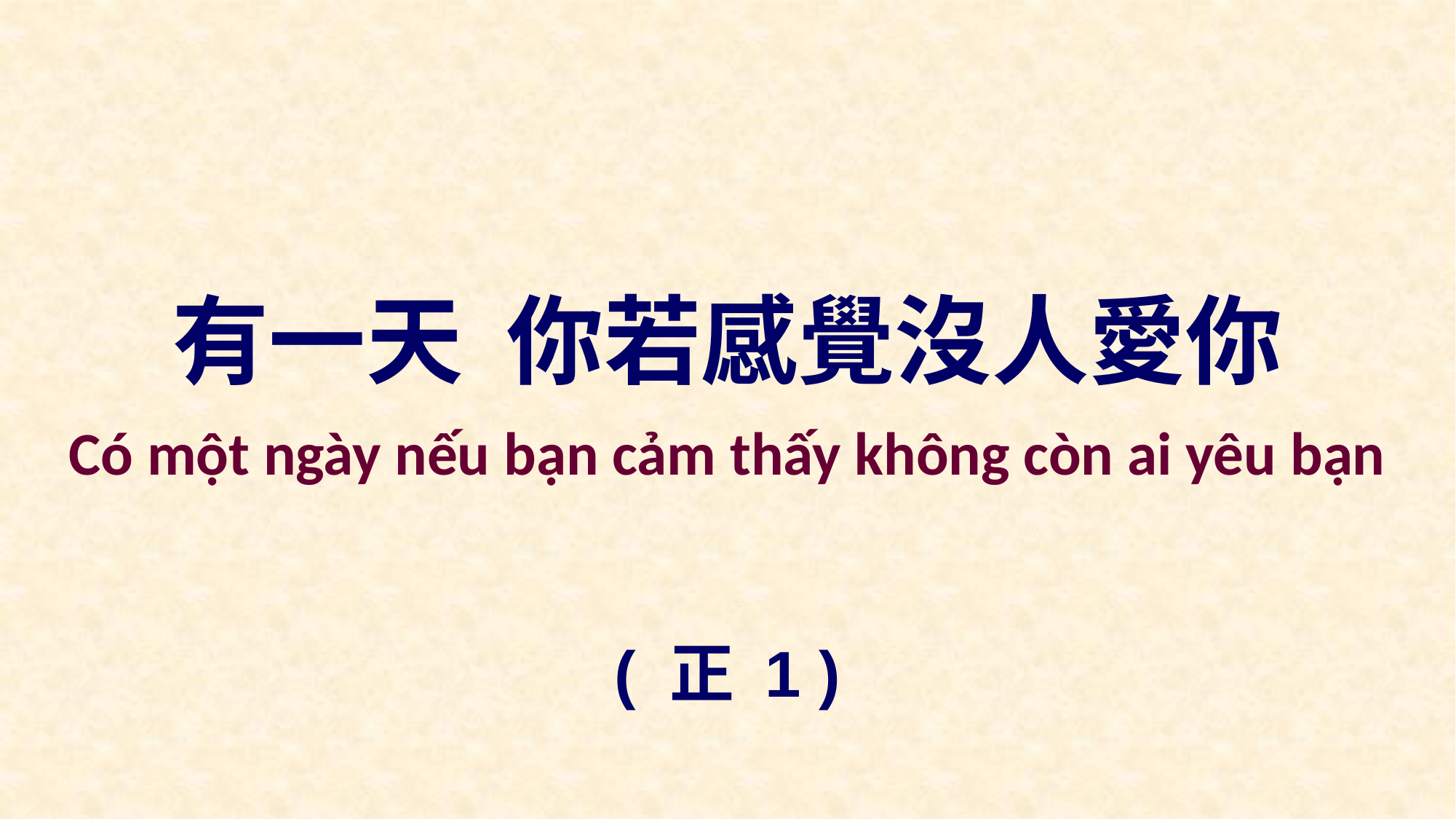

有一天  你若感覺沒人愛你
Có một ngày nếu bạn cảm thấy không còn ai yêu bạn
( 正 1 )